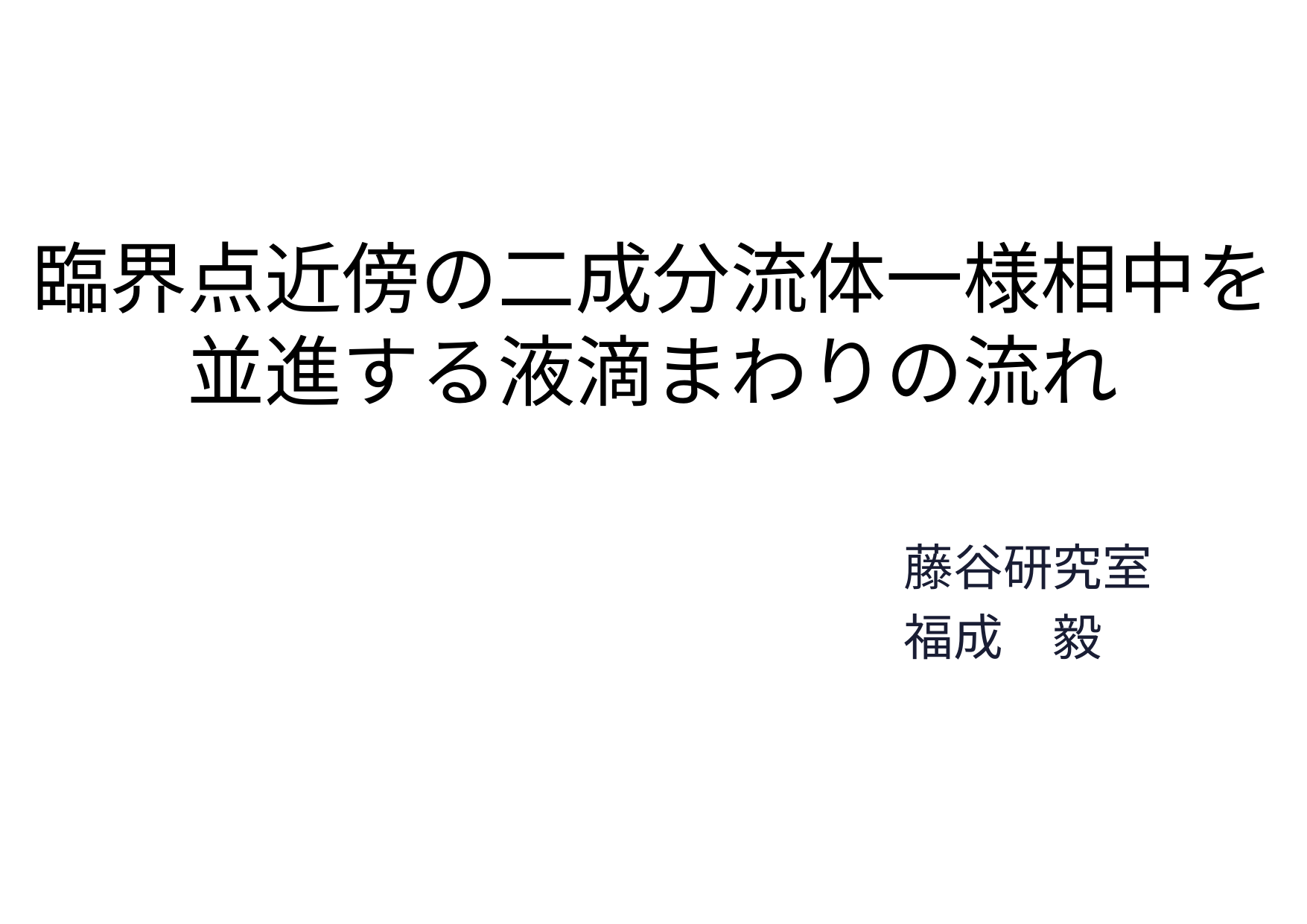

臨界点近傍の二成分流体一様相中を並進する液滴まわりの流れ

藤谷研究室
福成　毅